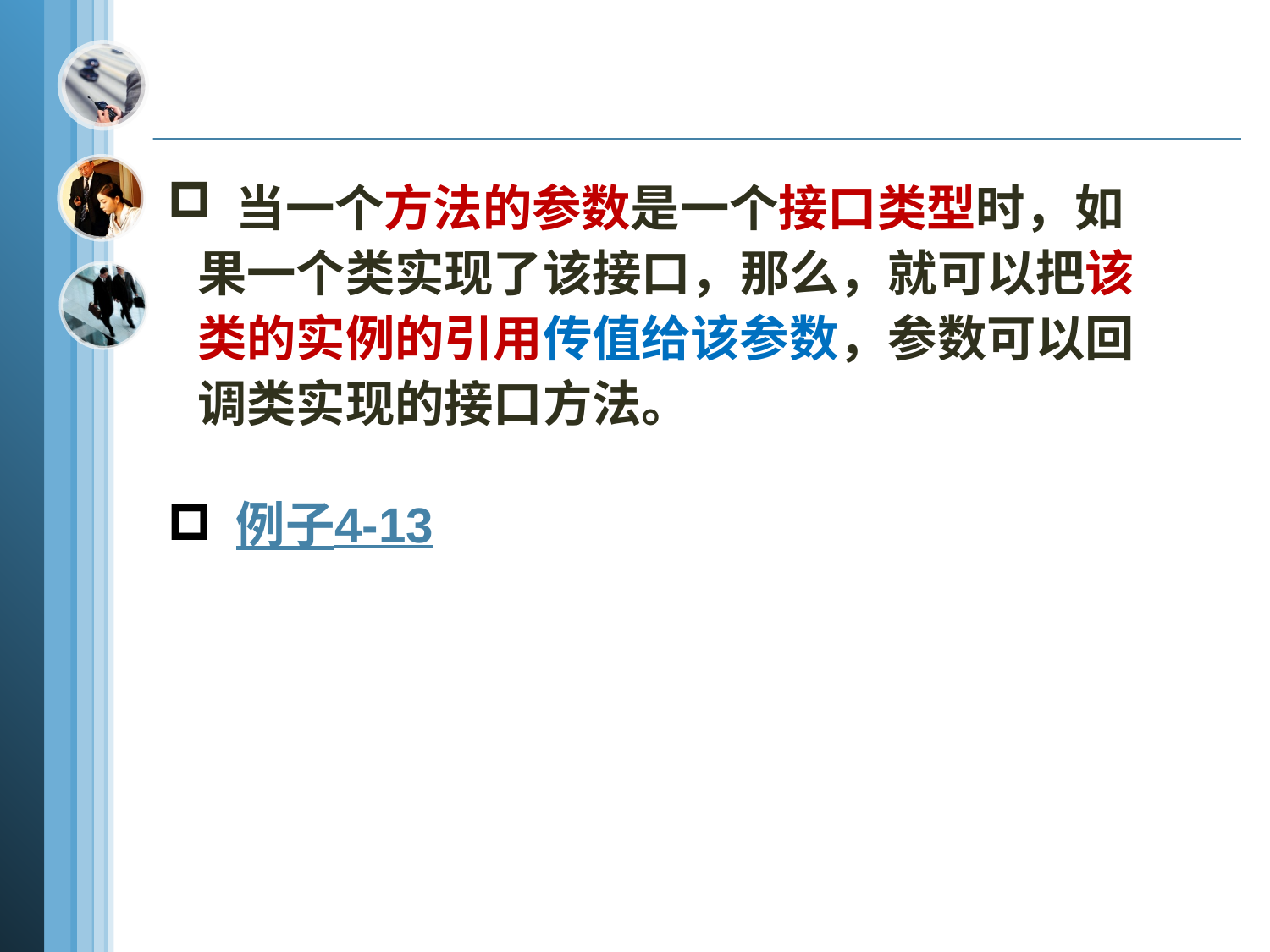

当一个方法的参数是一个接口类型时，如果一个类实现了该接口，那么，就可以把该类的实例的引用传值给该参数，参数可以回调类实现的接口方法。
 例子4-13